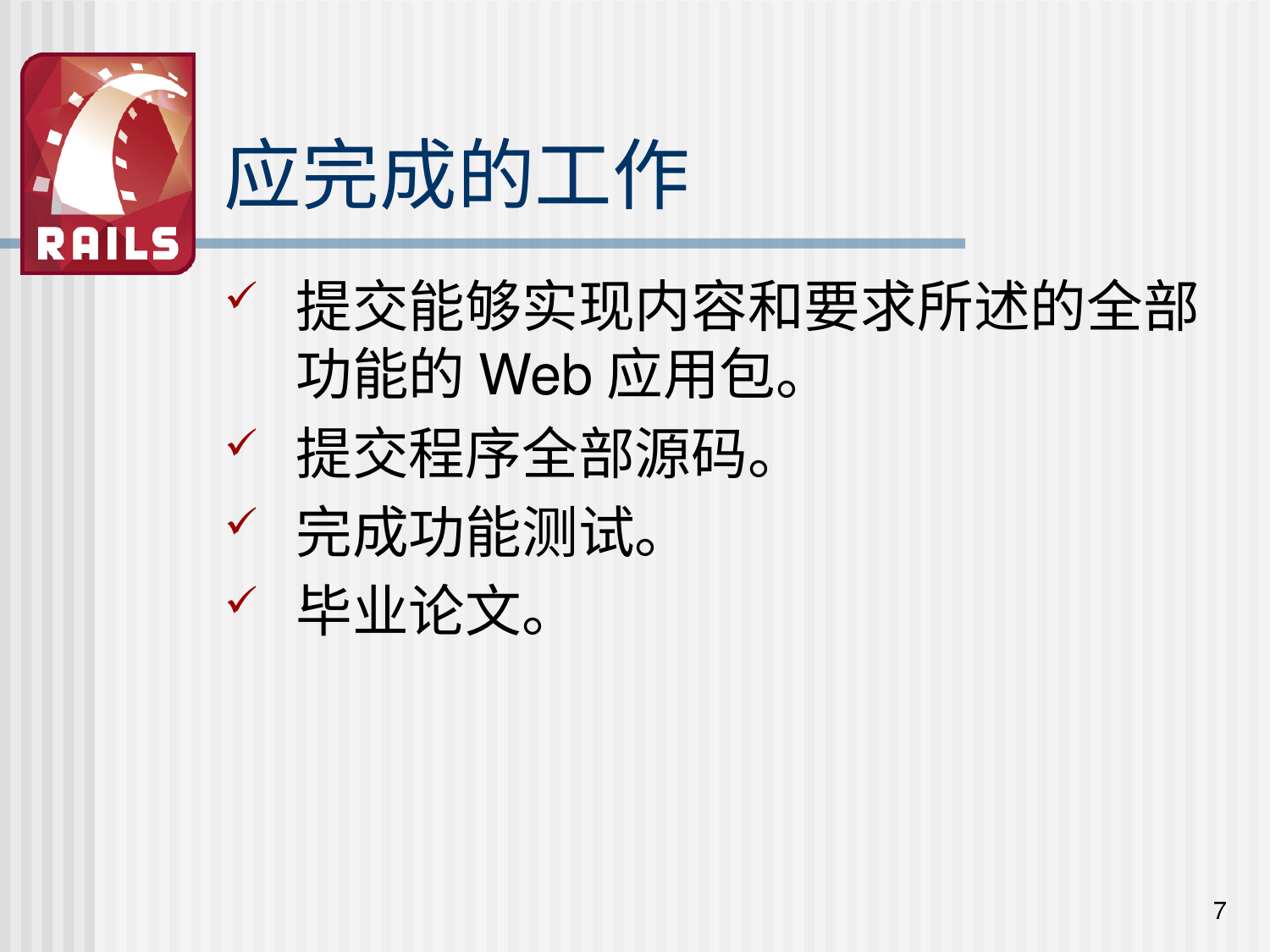

# 应完成的工作
提交能够实现内容和要求所述的全部功能的Web应用包。
提交程序全部源码。
完成功能测试。
毕业论文。
7